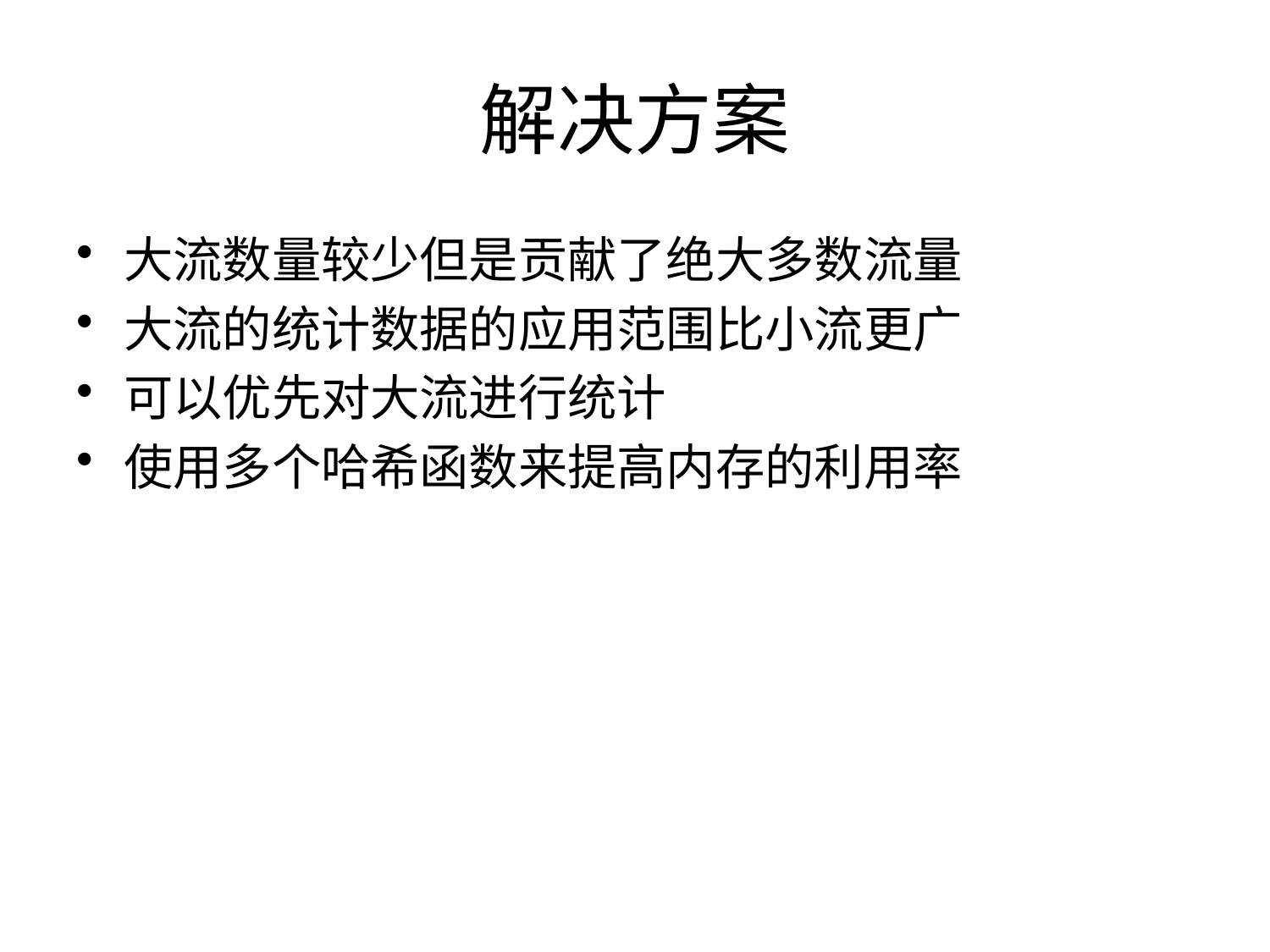

# 解决方案
大流数量较少但是贡献了绝大多数流量
大流的统计数据的应用范围比小流更广
可以优先对大流进行统计
使用多个哈希函数来提高内存的利用率